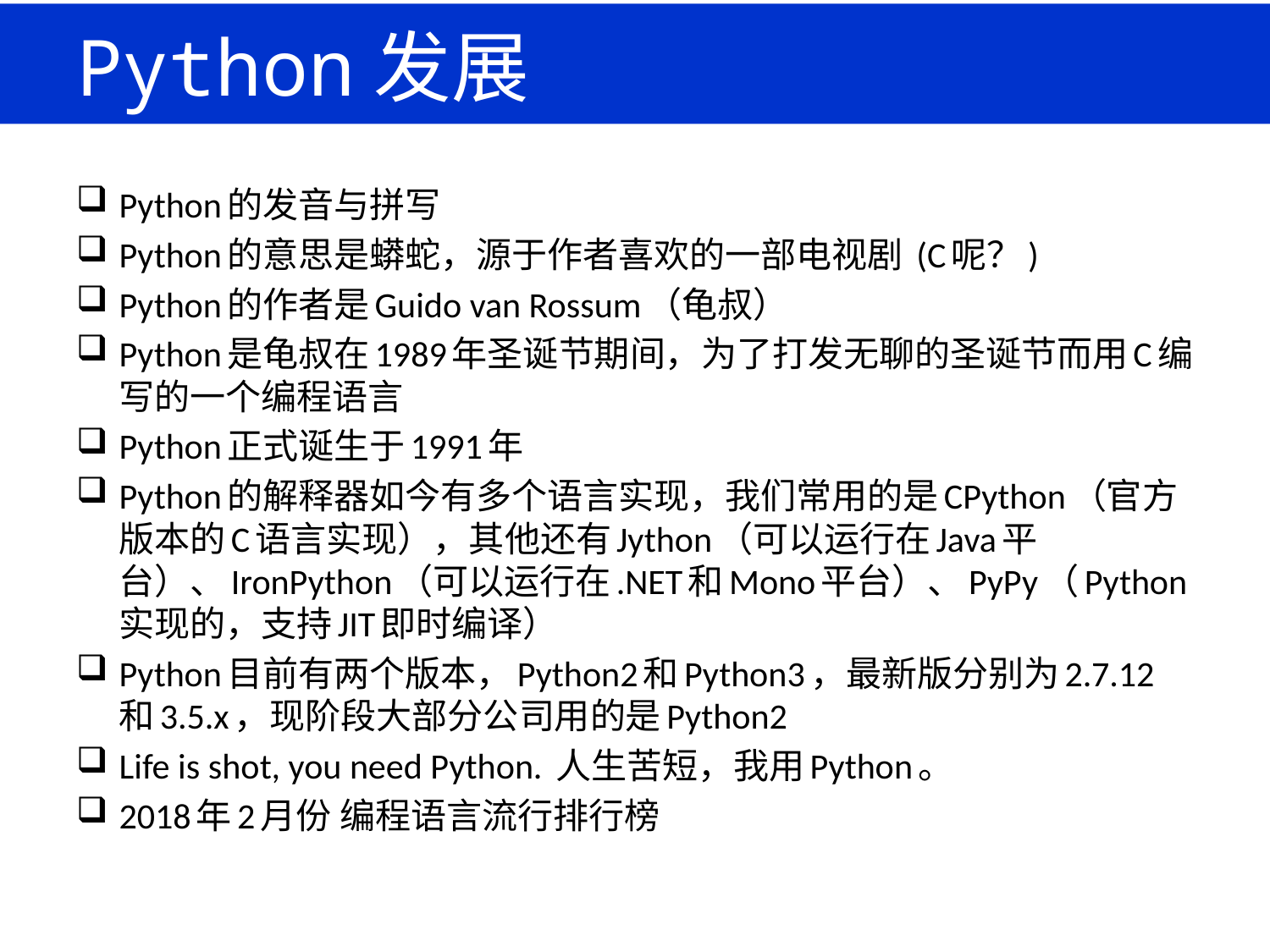

# Python发展
Python的发音与拼写
Python的意思是蟒蛇，源于作者喜欢的一部电视剧 (C呢？)
Python的作者是Guido van Rossum（龟叔）
Python是龟叔在1989年圣诞节期间，为了打发无聊的圣诞节而用C编写的一个编程语言
Python正式诞生于1991年
Python的解释器如今有多个语言实现，我们常用的是CPython（官方版本的C语言实现），其他还有Jython（可以运行在Java平台）、IronPython（可以运行在.NET和Mono平台）、PyPy（Python实现的，支持JIT即时编译）
Python目前有两个版本，Python2和Python3，最新版分别为2.7.12和3.5.x，现阶段大部分公司用的是Python2
Life is shot, you need Python. 人生苦短，我用Python。
2018年2月份 编程语言流行排行榜